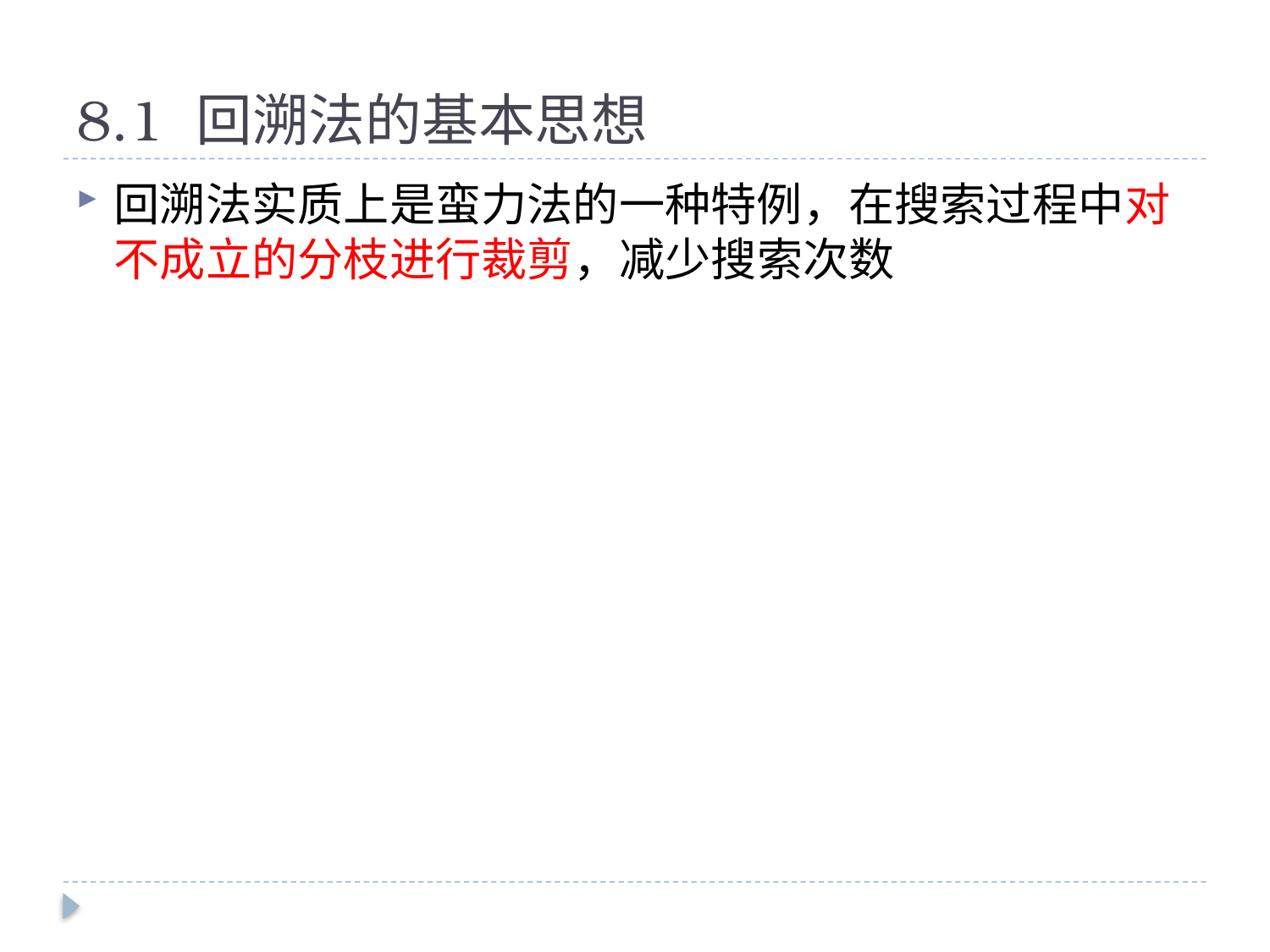

# 8.1 回溯法的基本思想
回溯法实质上是蛮力法的一种特例，在搜索过程中对不成立的分枝进行裁剪，减少搜索次数